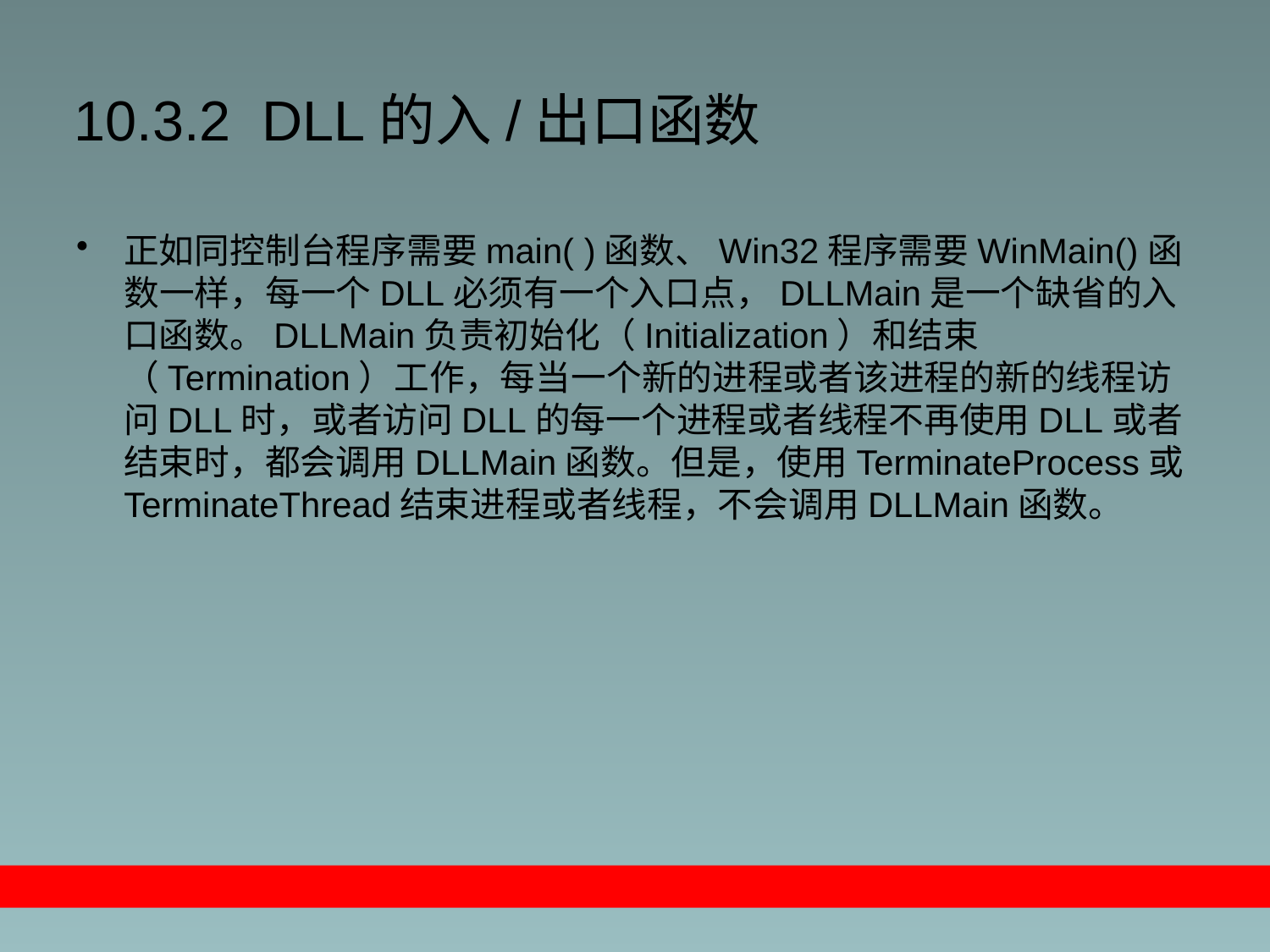

# 10.3.2  DLL的入/出口函数
正如同控制台程序需要main( )函数、Win32程序需要WinMain()函数一样，每一个DLL必须有一个入口点，DLLMain是一个缺省的入口函数。DLLMain负责初始化（Initialization）和结束（Termination）工作，每当一个新的进程或者该进程的新的线程访问DLL时，或者访问DLL的每一个进程或者线程不再使用DLL或者结束时，都会调用DLLMain函数。但是，使用TerminateProcess或TerminateThread结束进程或者线程，不会调用DLLMain函数。